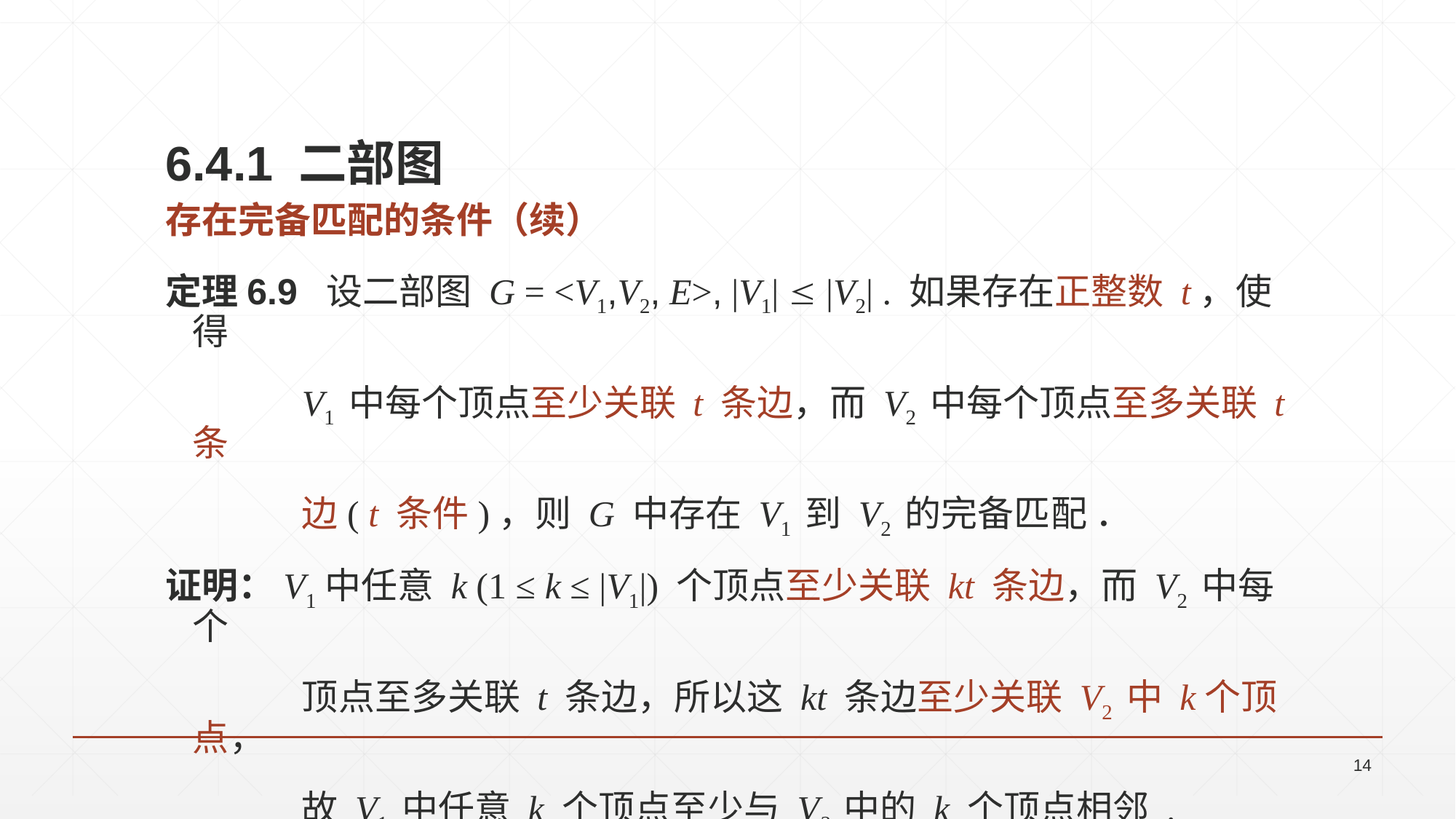

6.4.1 二部图
存在完备匹配的条件（续）
定理6.9  设二部图 G = <V1,V2, E>, |V1| ≤ |V2| . 如果存在正整数 t，使得
		V1 中每个顶点至少关联 t 条边，而 V2 中每个顶点至多关联 t 条
		边( t 条件)，则 G 中存在 V1 到 V2 的完备匹配 ．
证明：V1中任意 k (1 ≤ k ≤ |V1|) 个顶点至少关联 kt 条边，而 V2 中每个
		顶点至多关联 t 条边，所以这 kt 条边至少关联 V2 中 k个顶点，
	故 V1 中任意 k 个顶点至少与 V2 中的 k 个顶点相邻 .
	由 Hall 定理，G 中存在从 V1 到 V2 的完备匹配 .
14